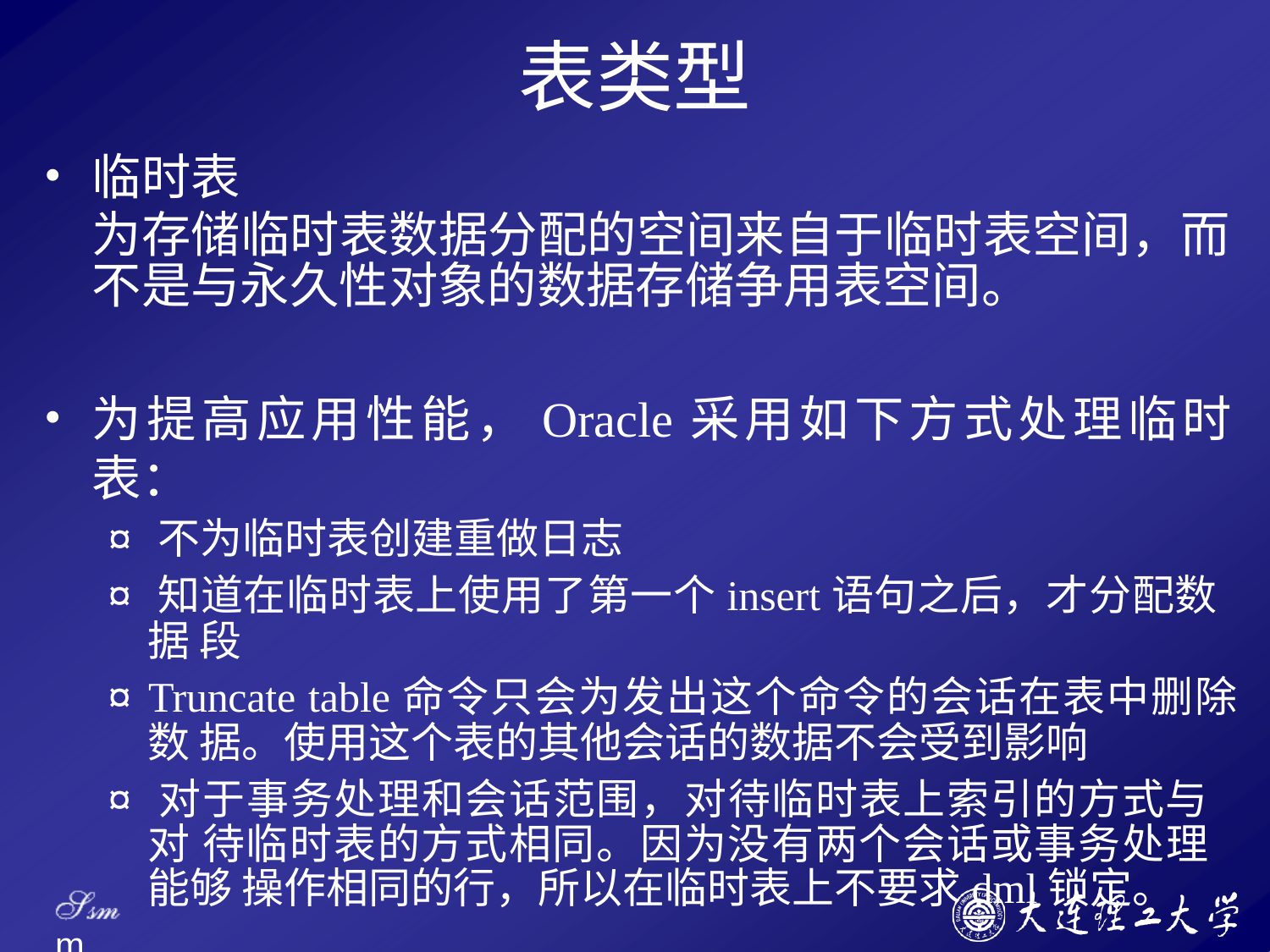

# 表类型
临时表
为存储临时表数据分配的空间来自于临时表空间，而 不是与永久性对象的数据存储争用表空间。

为提高应用性能，Oracle采用如下方式处理临时表：
¤ 不为临时表创建重做日志
¤ 知道在临时表上使用了第一个insert语句之后，才分配数据 段
¤ Truncate table命令只会为发出这个命令的会话在表中删除数 据。使用这个表的其他会话的数据不会受到影响
¤ 对于事务处理和会话范围，对待临时表上索引的方式与对 待临时表的方式相同。因为没有两个会话或事务处理能够 操作相同的行，所以在临时表上不要求dml锁定。

Ssm